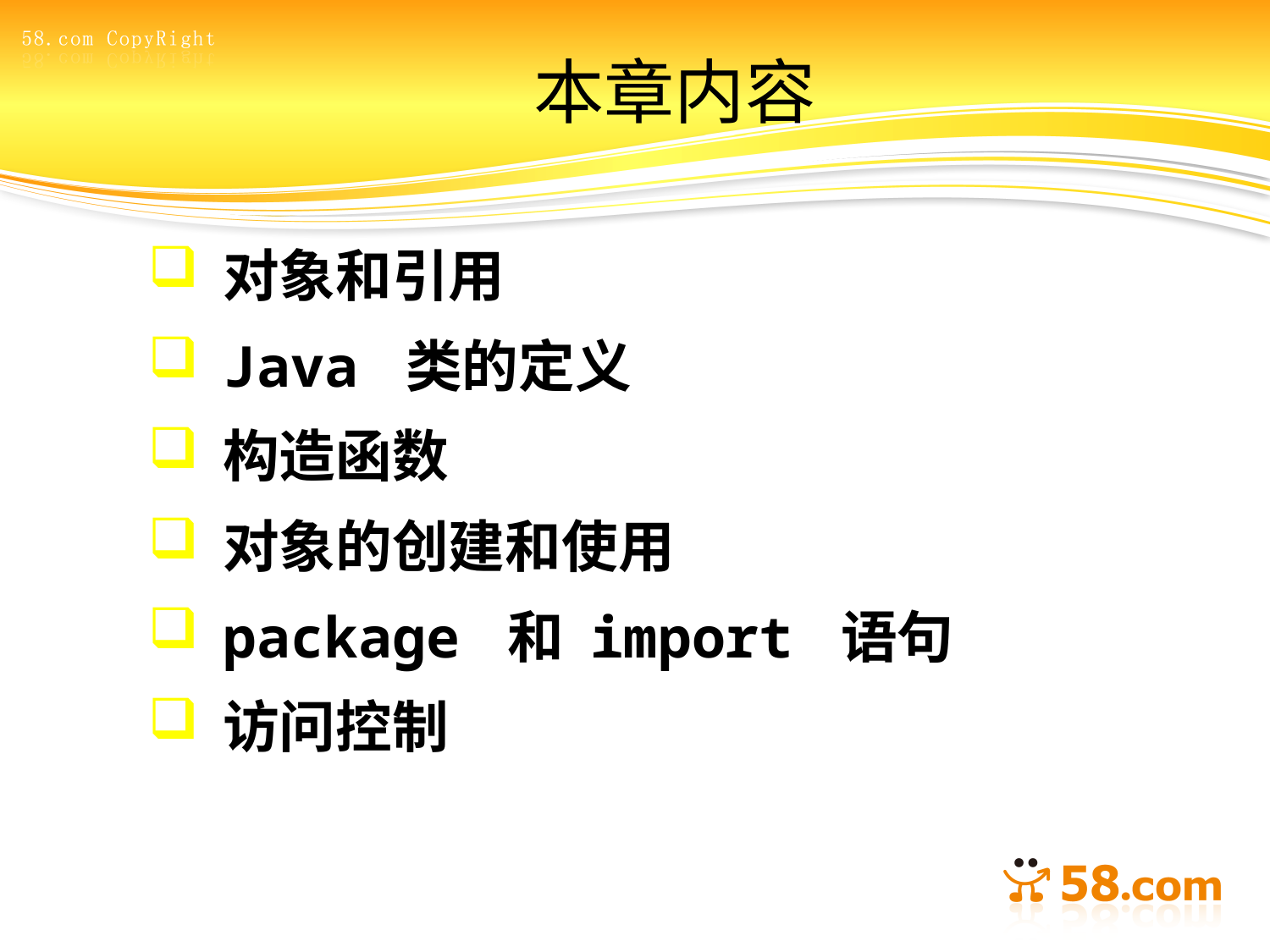

# 本章内容
对象和引用
Java 类的定义
构造函数
对象的创建和使用
package 和 import 语句
访问控制